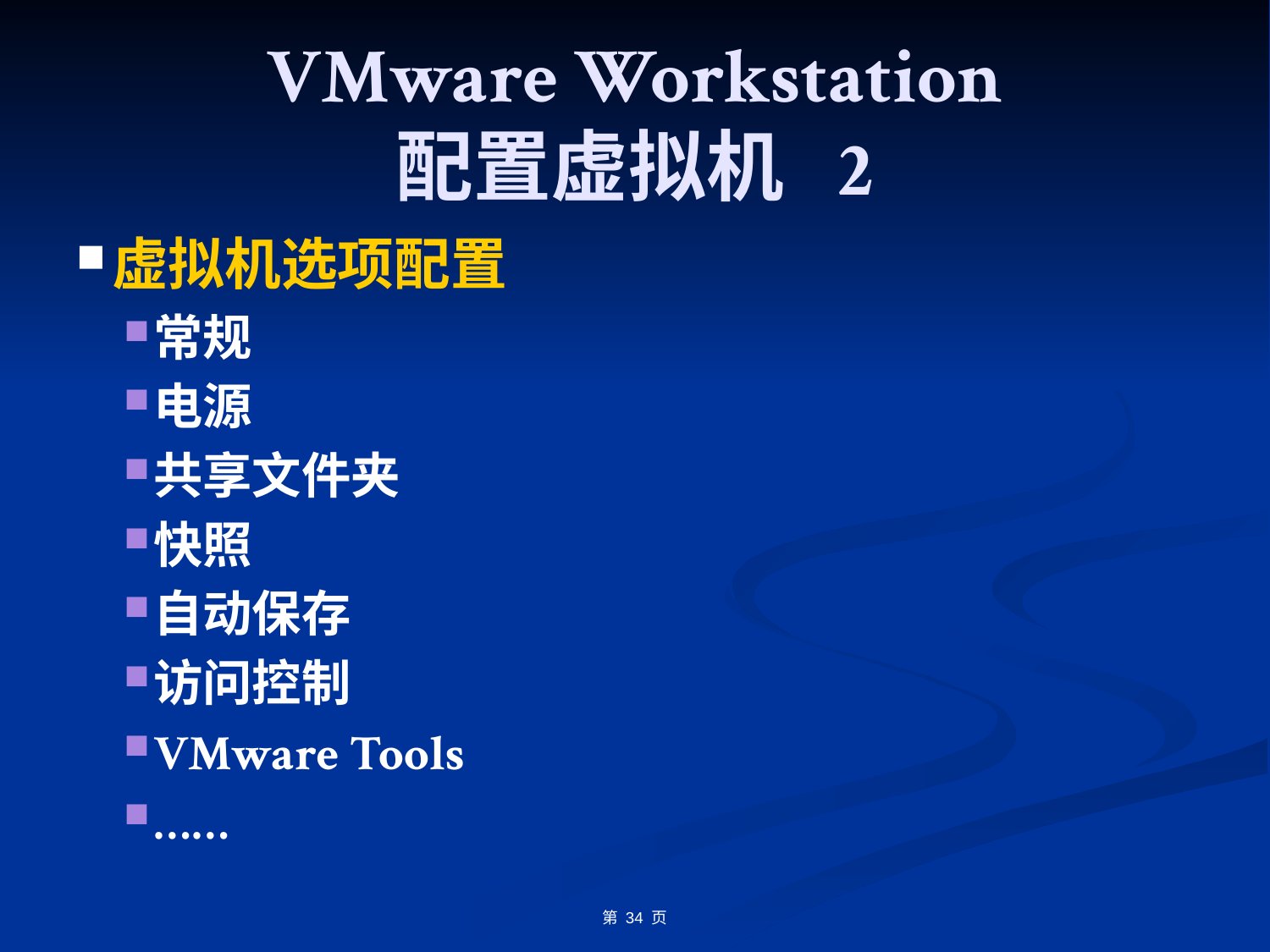

# VMware Workstation 配置虚拟机  2
虚拟机选项配置
常规
电源
共享文件夹
快照
自动保存
访问控制
VMware Tools
……

第 34 页